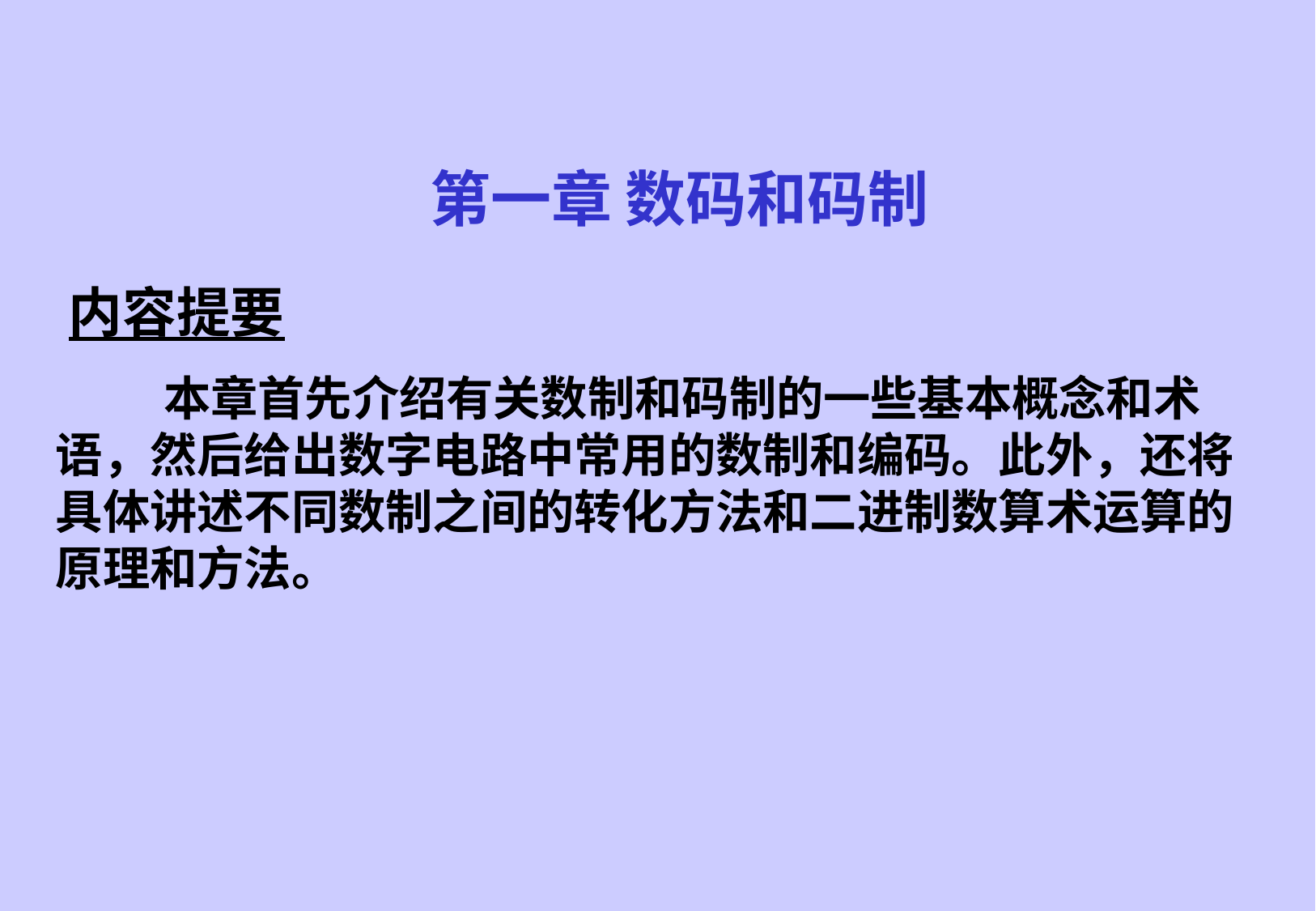

# 第一章 数码和码制
内容提要
         本章首先介绍有关数制和码制的一些基本概念和术语，然后给出数字电路中常用的数制和编码。此外，还将具体讲述不同数制之间的转化方法和二进制数算术运算的原理和方法。